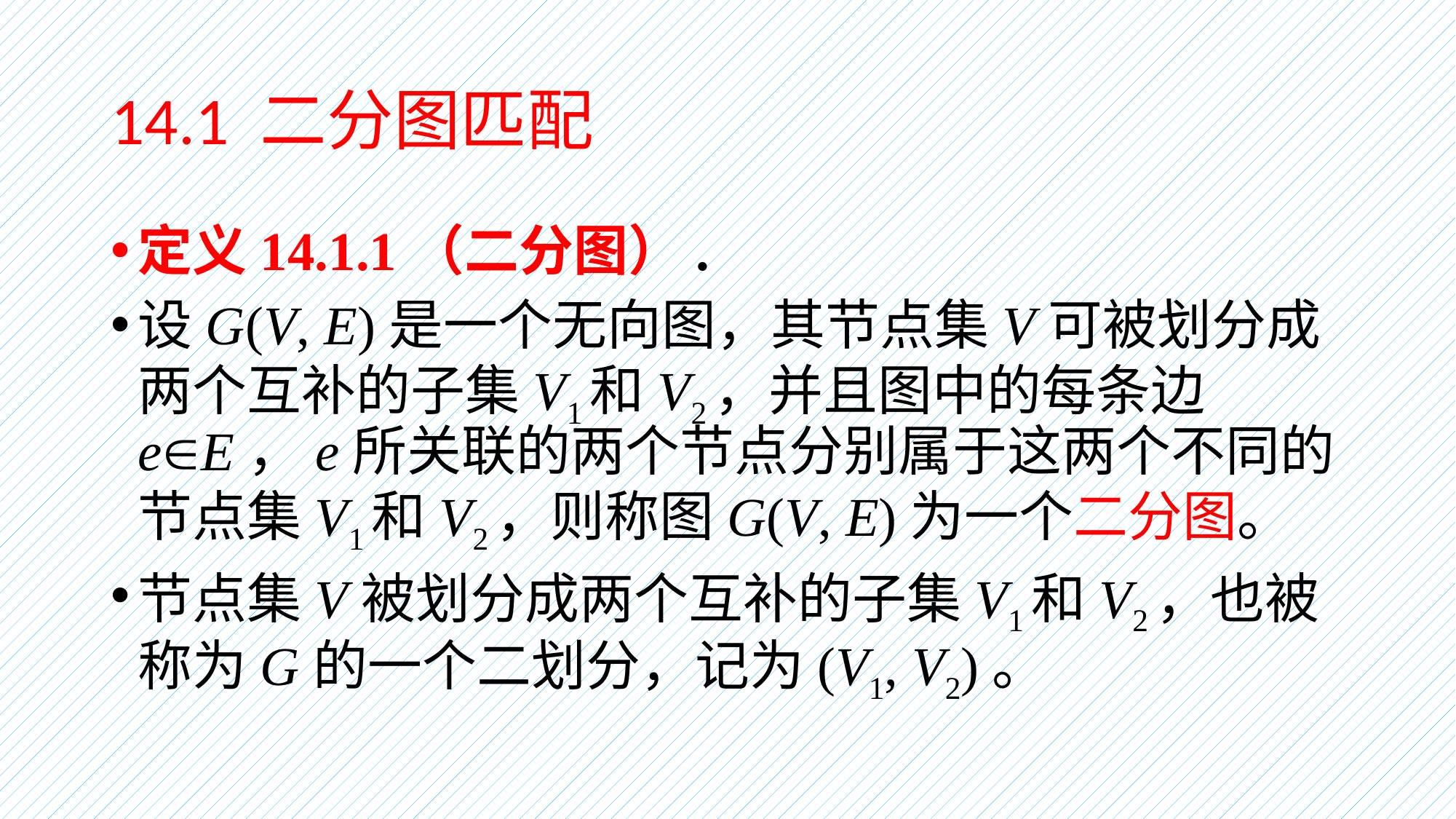

# 14.1 二分图匹配
定义14.1.1（二分图）.
设G(V, E)是一个无向图，其节点集V可被划分成两个互补的子集V1和V2，并且图中的每条边e∈E，e所关联的两个节点分别属于这两个不同的节点集V1和V2，则称图G(V, E)为一个二分图。
节点集V被划分成两个互补的子集V1和V2，也被称为G的一个二划分，记为(V1, V2)。